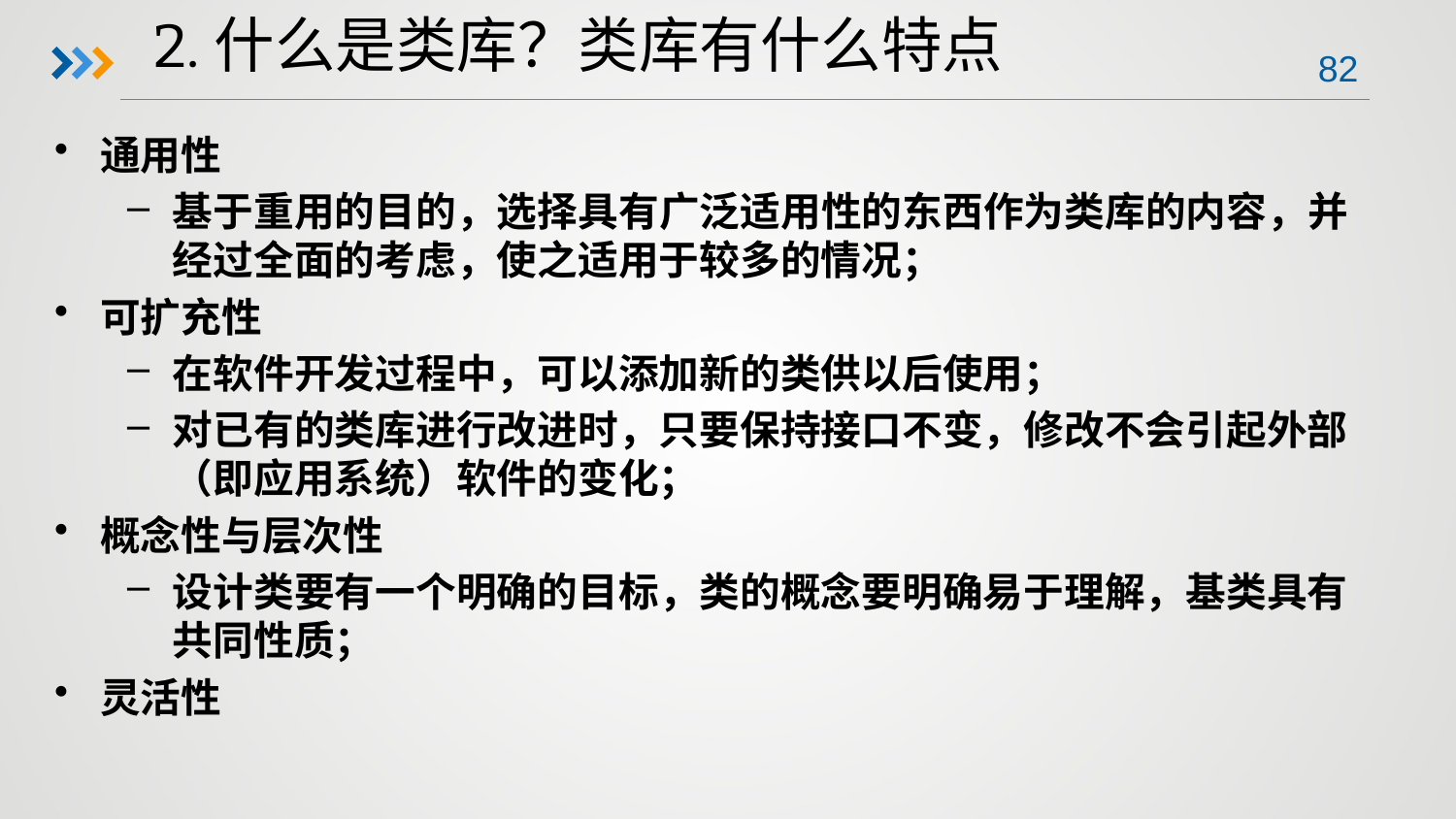

2.什么是类库？类库有什么特点
通用性
基于重用的目的，选择具有广泛适用性的东西作为类库的内容，并经过全面的考虑，使之适用于较多的情况；
可扩充性
在软件开发过程中，可以添加新的类供以后使用；
对已有的类库进行改进时，只要保持接口不变，修改不会引起外部（即应用系统）软件的变化；
概念性与层次性
设计类要有一个明确的目标，类的概念要明确易于理解，基类具有共同性质；
灵活性